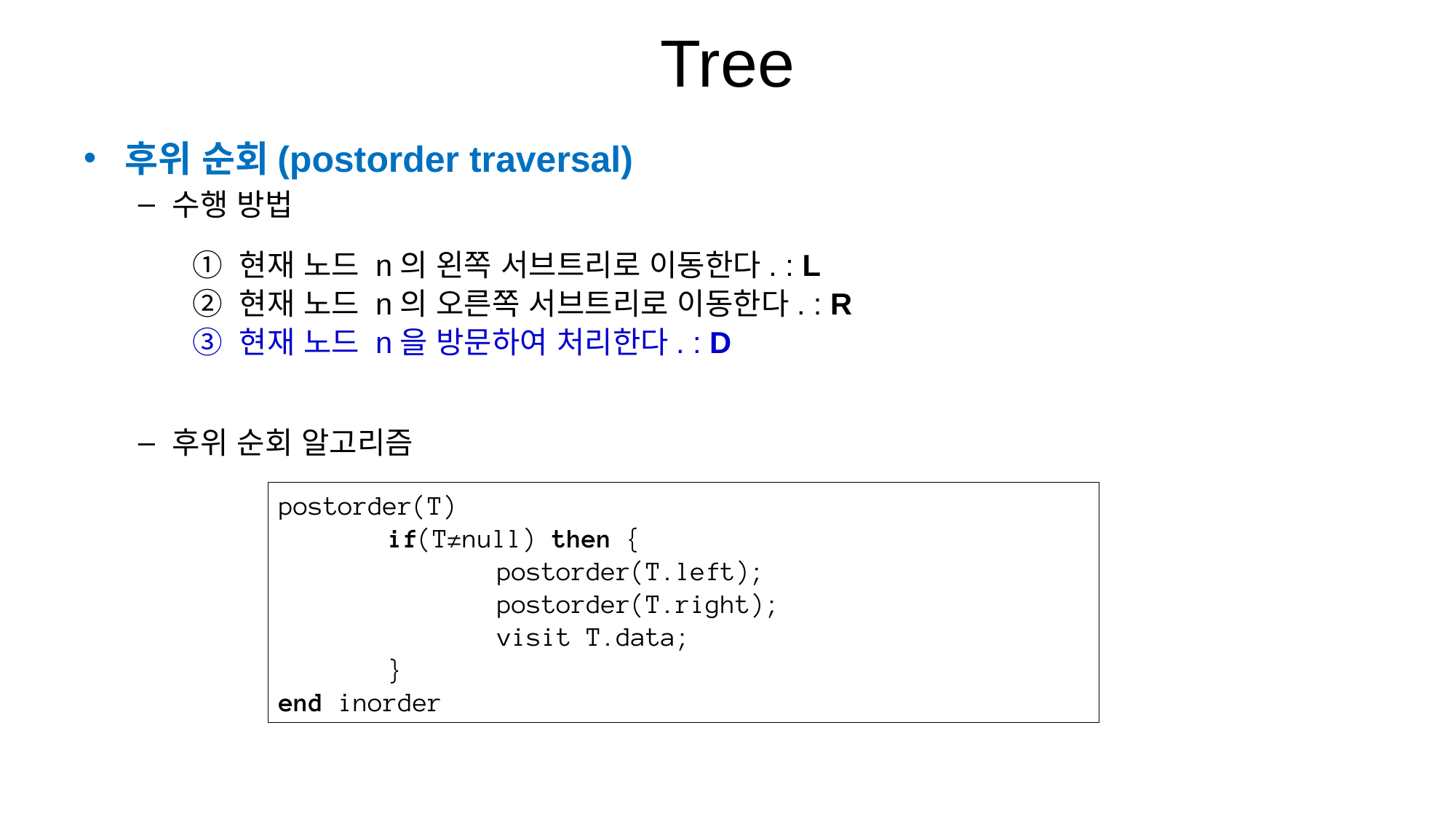

# Tree
후위 순회(postorder traversal)
수행 방법
① 현재 노드 n의 왼쪽 서브트리로 이동한다. : L
② 현재 노드 n의 오른쪽 서브트리로 이동한다. : R
③ 현재 노드 n을 방문하여 처리한다. : D

후위 순회 알고리즘

postorder(T)
	if(T≠null) then {
		postorder(T.left);
		postorder(T.right);
		visit T.data;
	}
end inorder